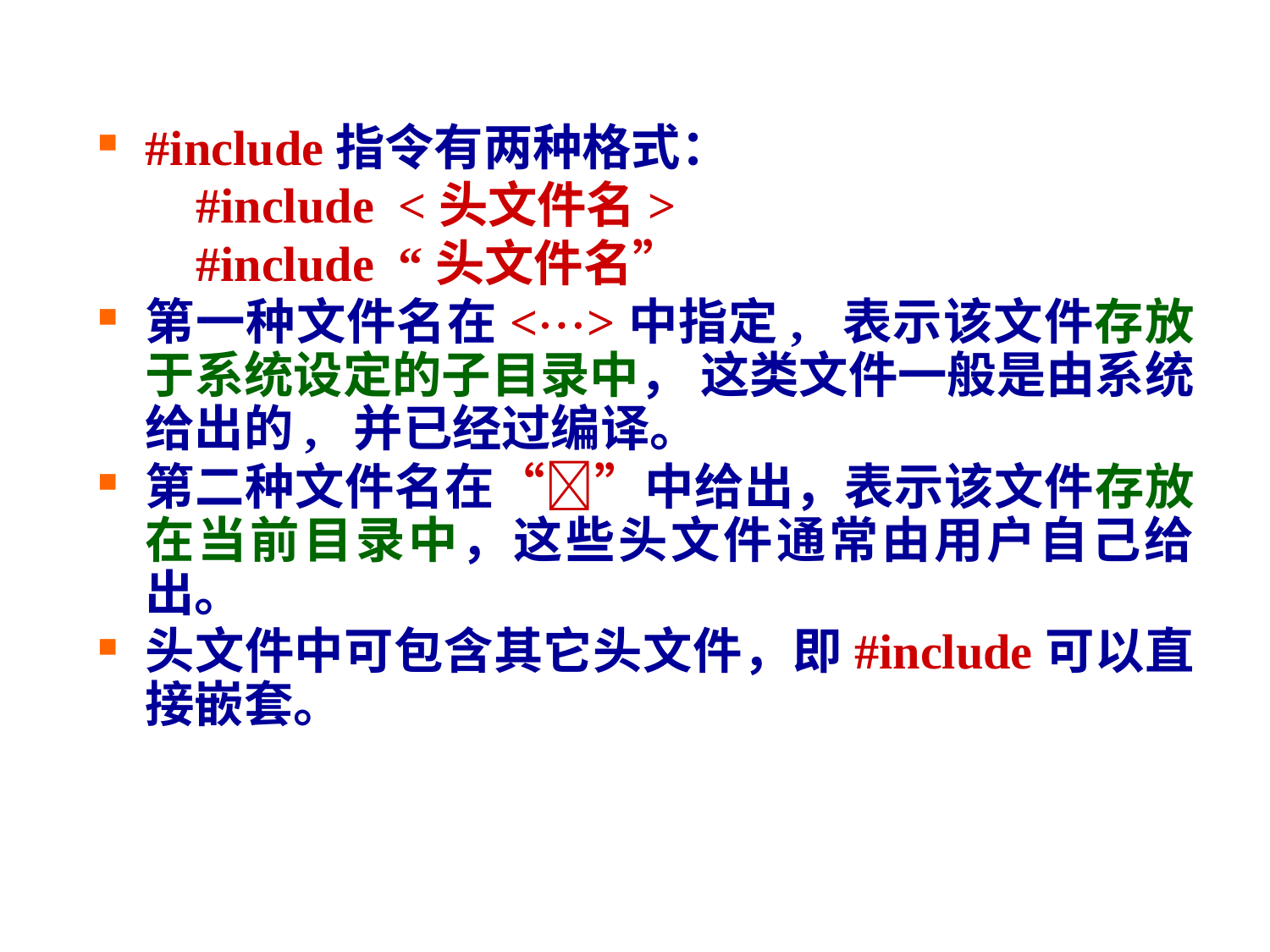

#include指令有两种格式：
        #include  <头文件名>
        #include  “头文件名”
第一种文件名在<…>中指定,  表示该文件存放于系统设定的子目录中， 这类文件一般是由系统给出的,  并已经过编译。
第二种文件名在“…”中给出，表示该文件存放在当前目录中，这些头文件通常由用户自己给出。
头文件中可包含其它头文件，即#include可以直接嵌套。
8